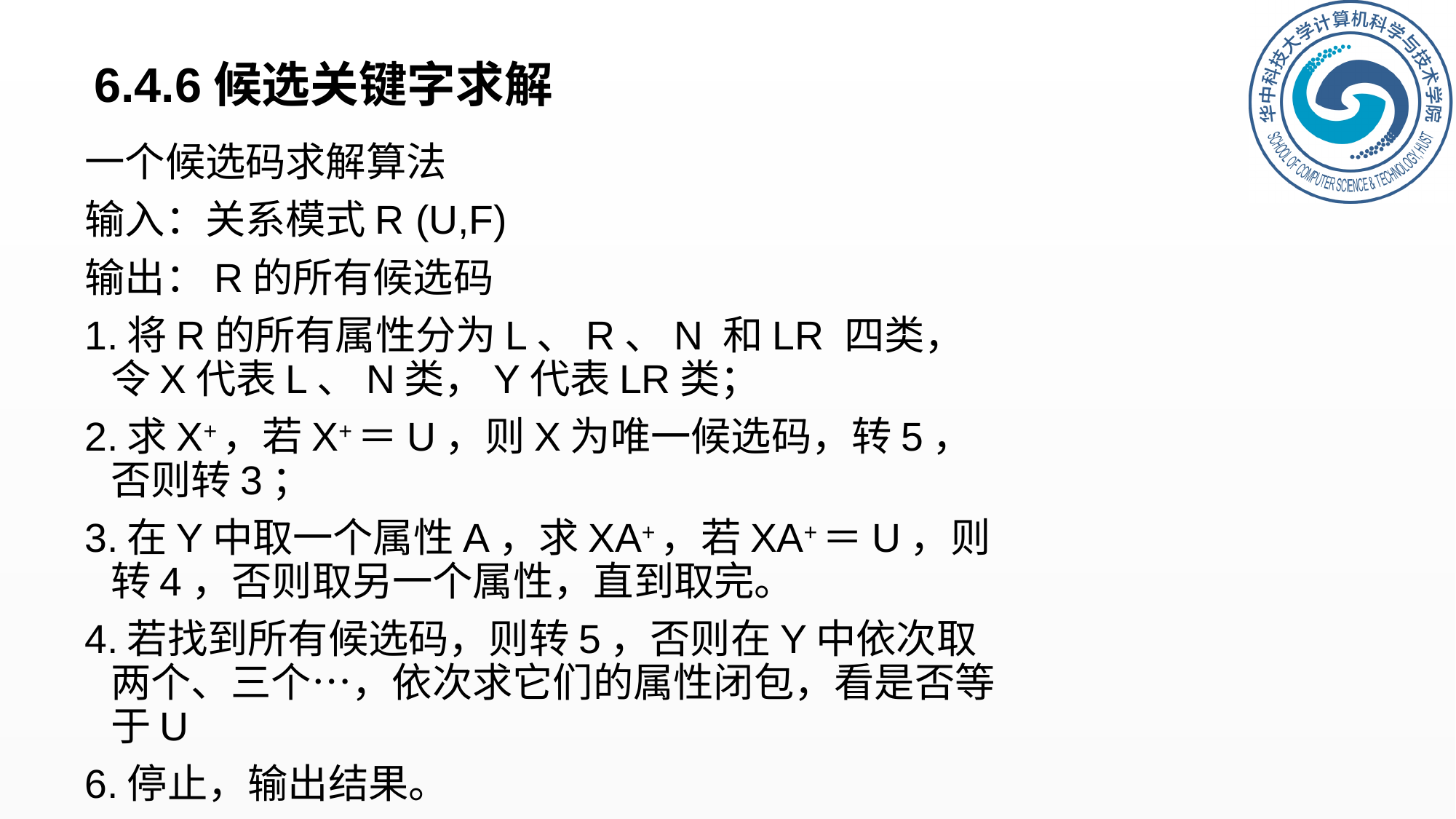

# 6.4.6候选关键字求解
一个候选码求解算法
输入：关系模式R (U,F)
输出：R的所有候选码
1.将R的所有属性分为L、R、N 和LR 四类，令X代表L、N类，Y代表LR类；
2.求X+，若X+＝U，则X为唯一候选码，转5，否则转3；
3.在Y中取一个属性A，求XA+，若XA+＝U，则转4，否则取另一个属性，直到取完。
4.若找到所有候选码，则转5，否则在Y中依次取两个、三个…，依次求它们的属性闭包，看是否等于U
6.停止，输出结果。